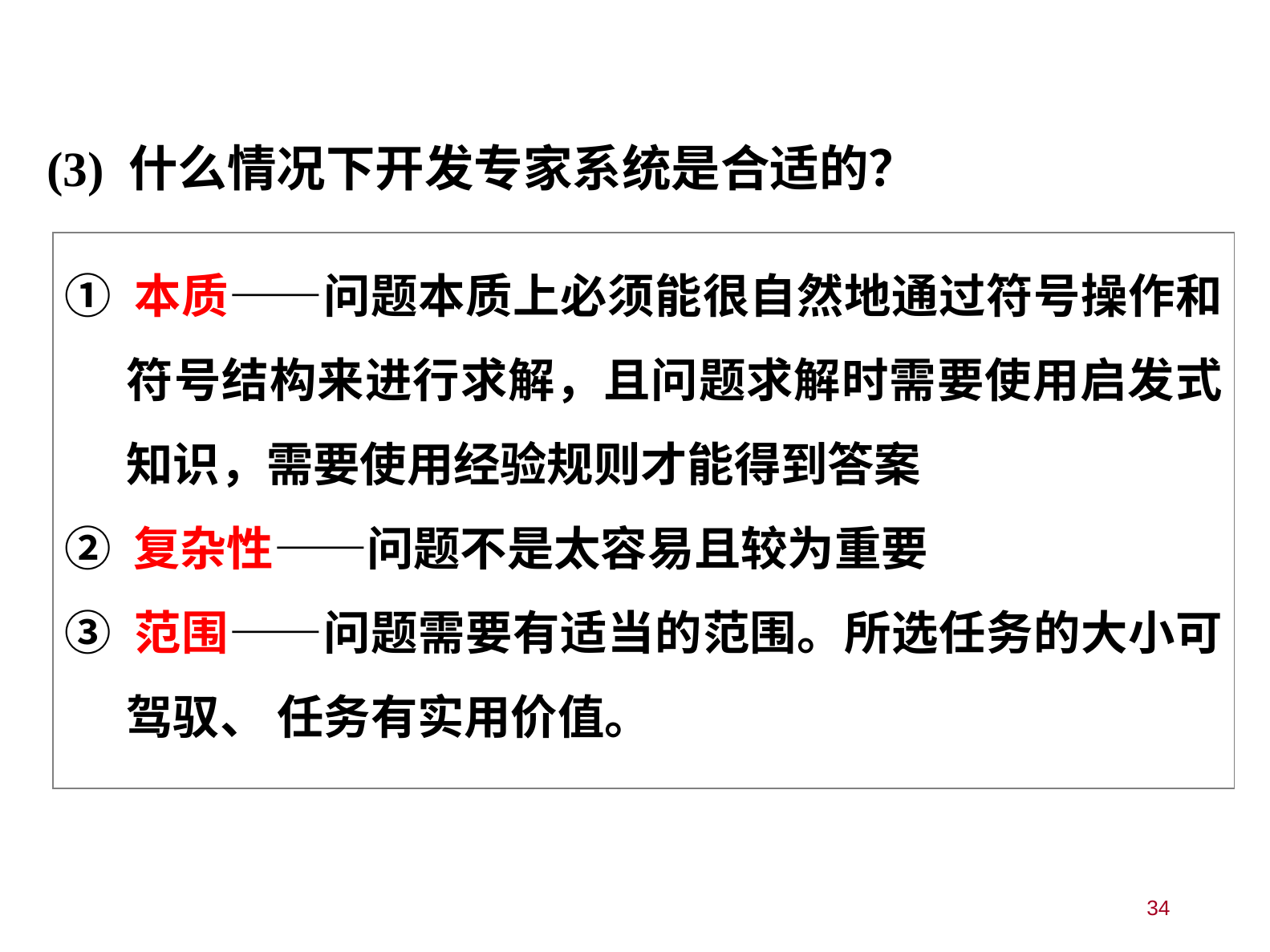

(3) 什么情况下开发专家系统是合适的？
① 本质——问题本质上必须能很自然地通过符号操作和符号结构来进行求解，且问题求解时需要使用启发式知识，需要使用经验规则才能得到答案
② 复杂性——问题不是太容易且较为重要
③ 范围——问题需要有适当的范围。所选任务的大小可驾驭、 任务有实用价值。
34